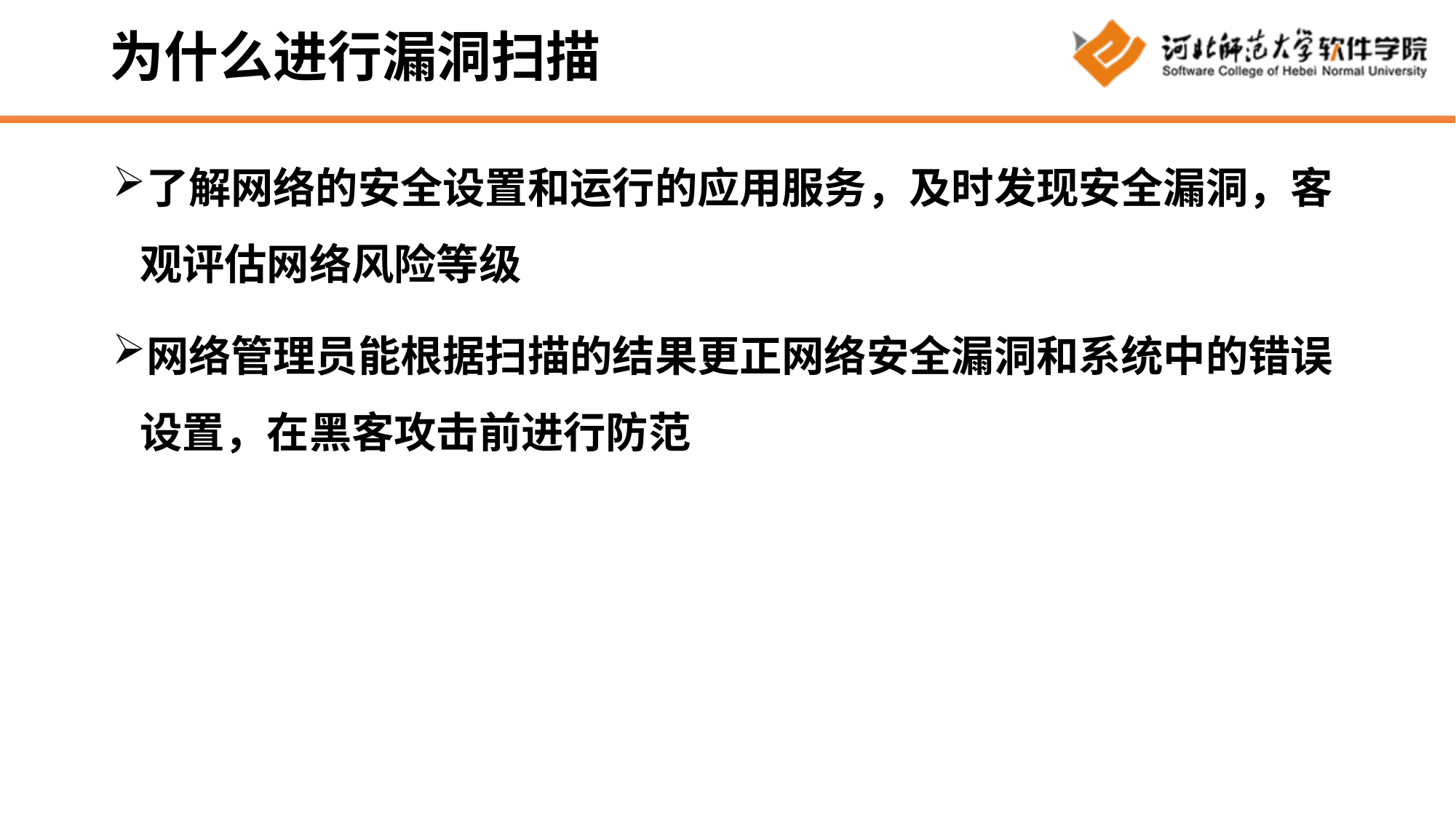

# 为什么进行漏洞扫描
了解网络的安全设置和运行的应用服务，及时发现安全漏洞，客观评估网络风险等级
网络管理员能根据扫描的结果更正网络安全漏洞和系统中的错误设置，在黑客攻击前进行防范